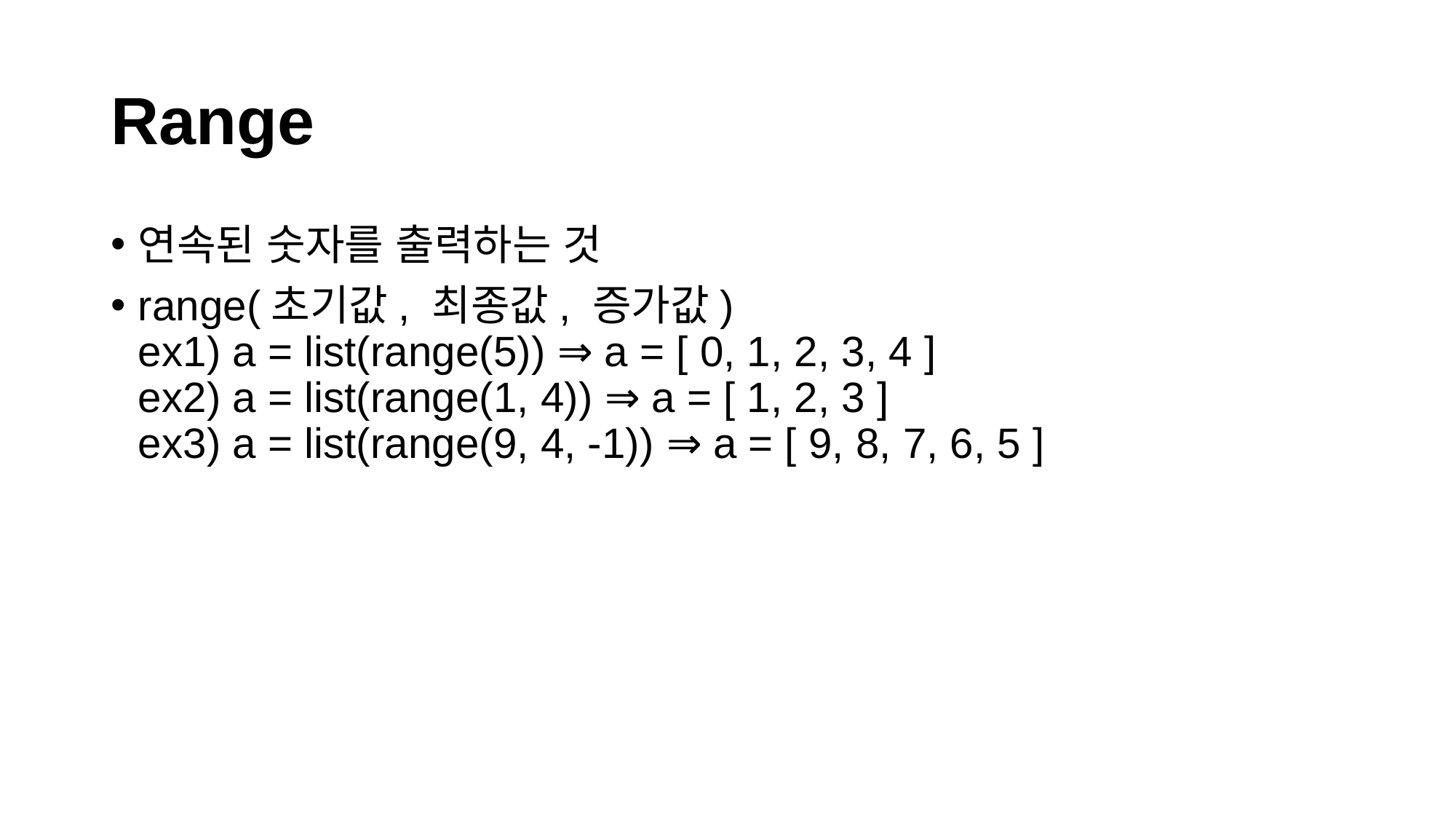

# Range
연속된 숫자를 출력하는 것
range(초기값, 최종값, 증가값)
ex1) a = list(range(5)) ⇒ a = [ 0, 1, 2, 3, 4 ]
ex2) a = list(range(1, 4)) ⇒ a = [ 1, 2, 3 ]
ex3) a = list(range(9, 4, -1)) ⇒ a = [ 9, 8, 7, 6, 5 ]